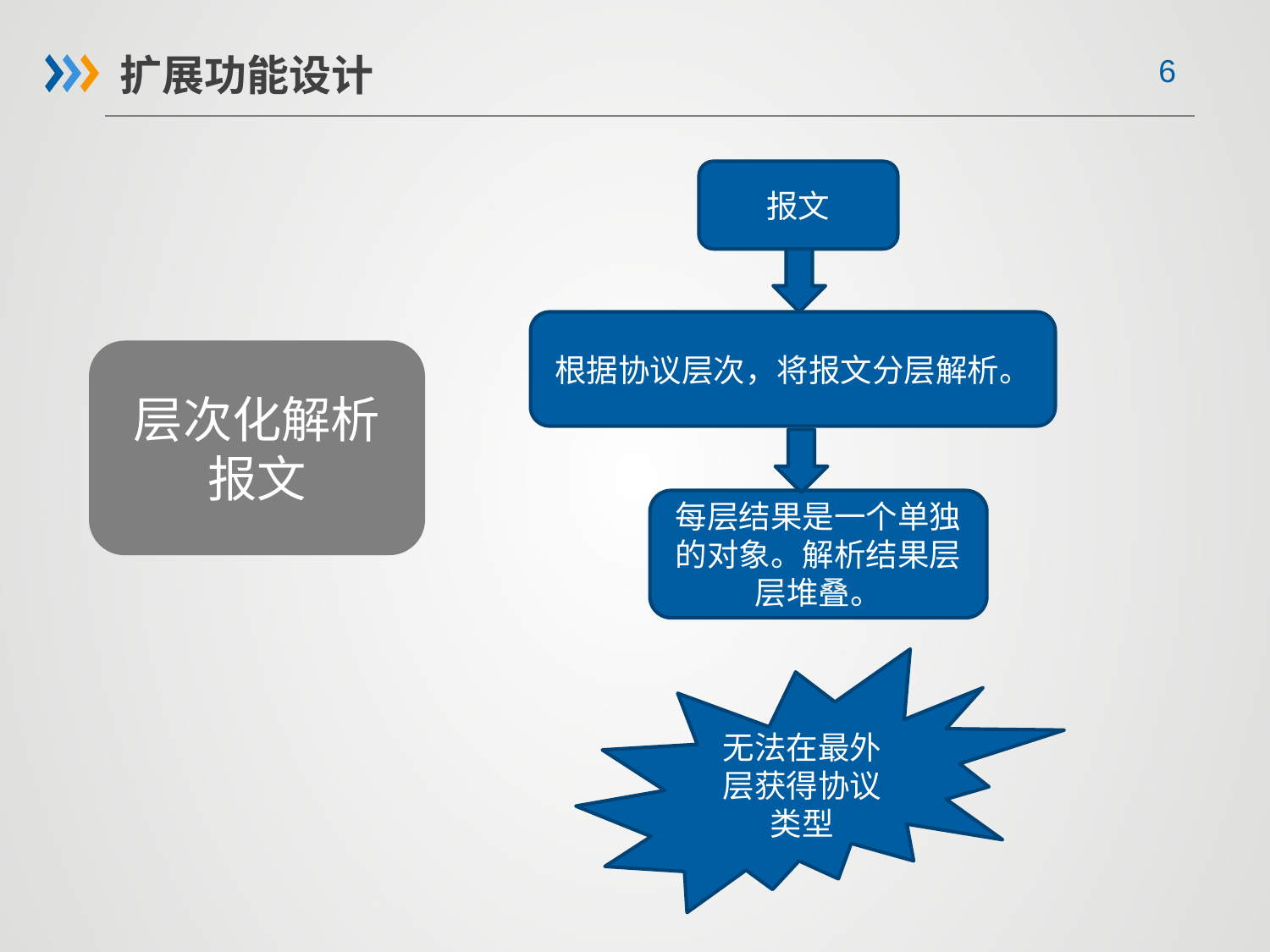

扩展功能设计
报文

根据协议层次，将报文分层解析。
层次化解析报文

每层结果是一个单独的对象。解析结果层层堆叠。
无法在最外层获得协议类型